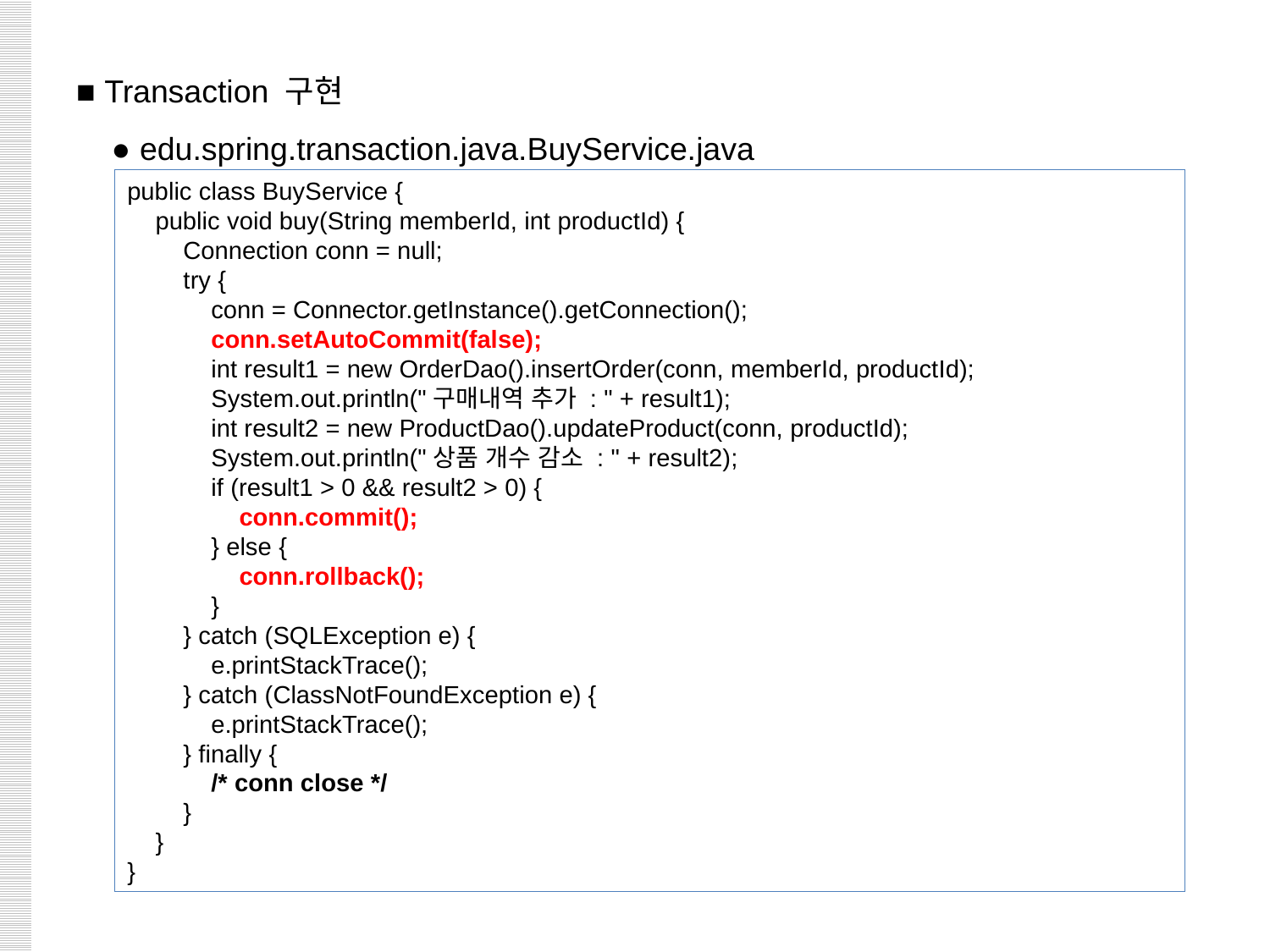

■ Transaction 구현
    ● edu.spring.transaction.java.BuyService.java
public class BuyService {
    public void buy(String memberId, int productId) {
        Connection conn = null;
        try {
            conn = Connector.getInstance().getConnection();
            conn.setAutoCommit(false);
            int result1 = new OrderDao().insertOrder(conn, memberId, productId);
            System.out.println("구매내역 추가 : " + result1);
            int result2 = new ProductDao().updateProduct(conn, productId);
            System.out.println("상품 개수 감소 : " + result2);
            if (result1 > 0 && result2 > 0) {
                conn.commit();
            } else {
                conn.rollback();
            }
        } catch (SQLException e) {
            e.printStackTrace();
        } catch (ClassNotFoundException e) {
            e.printStackTrace();
        } finally {
            /* conn close */
        }
    }
}